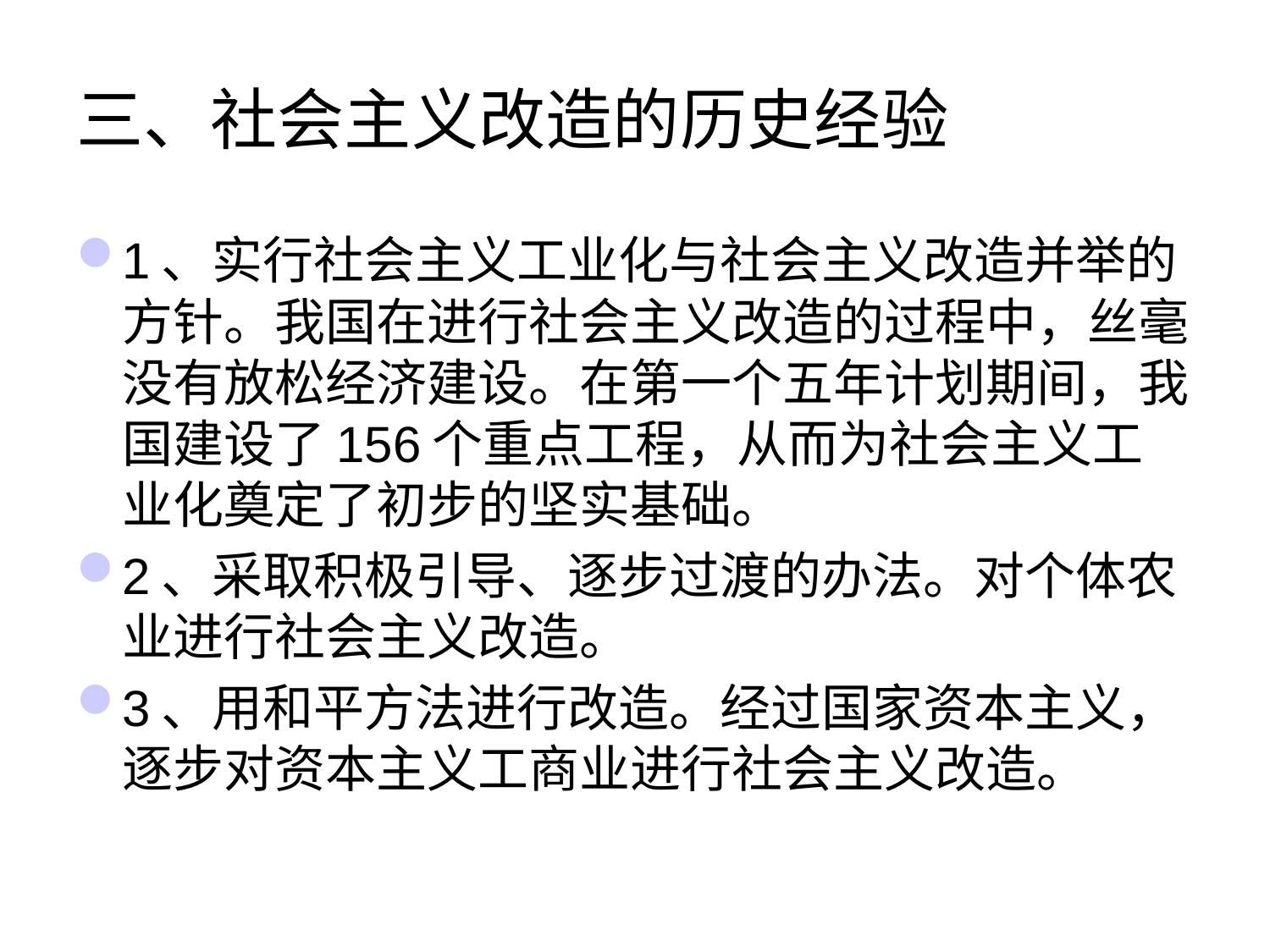

# 三、社会主义改造的历史经验
1、实行社会主义工业化与社会主义改造并举的方针。我国在进行社会主义改造的过程中，丝毫没有放松经济建设。在第一个五年计划期间，我国建设了156个重点工程，从而为社会主义工业化奠定了初步的坚实基础。
2、采取积极引导、逐步过渡的办法。对个体农业进行社会主义改造。
3、用和平方法进行改造。经过国家资本主义，逐步对资本主义工商业进行社会主义改造。